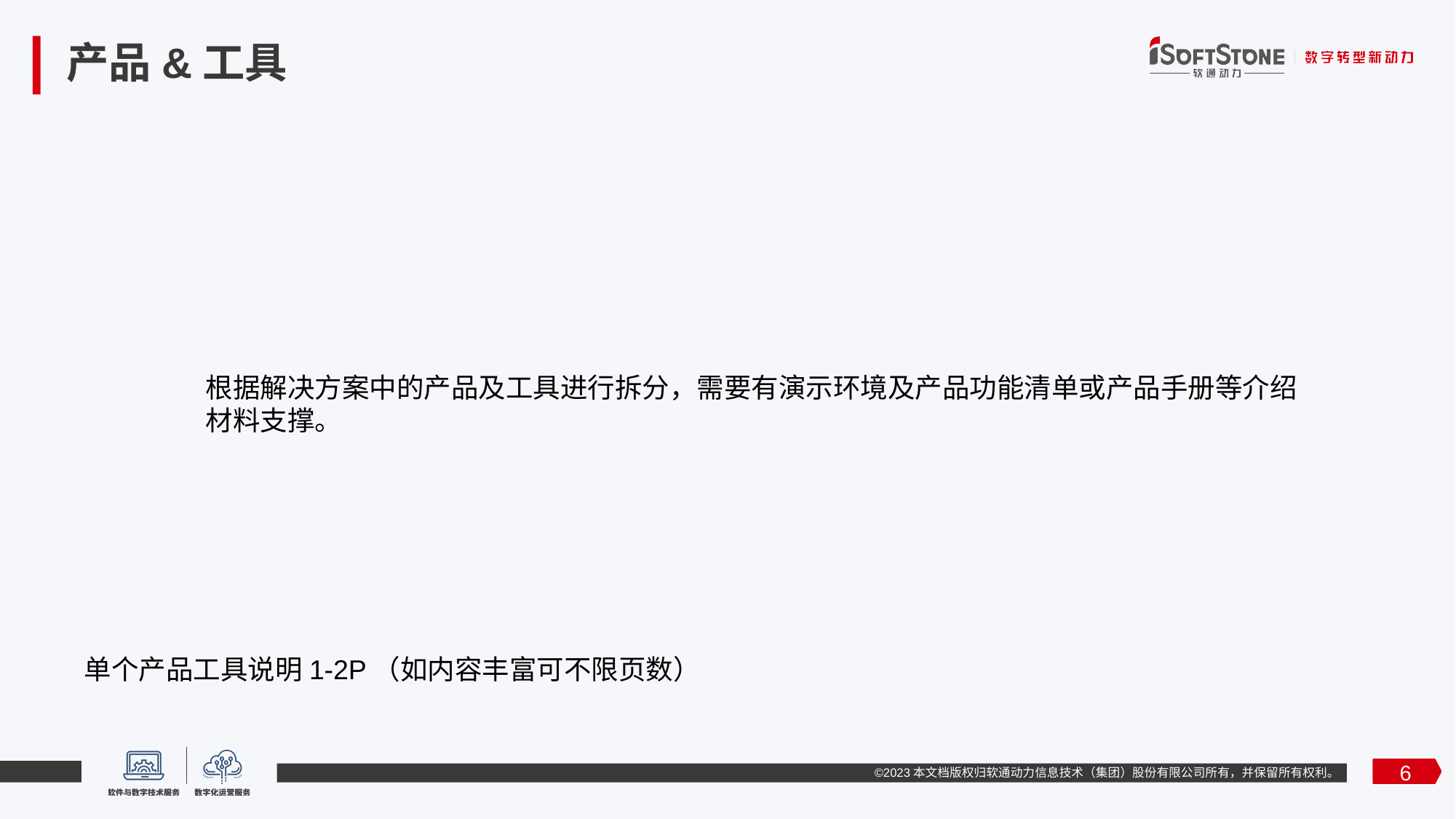

# 产品&工具
根据解决方案中的产品及工具进行拆分，需要有演示环境及产品功能清单或产品手册等介绍
材料支撑。
单个产品工具说明1-2P（如内容丰富可不限页数）